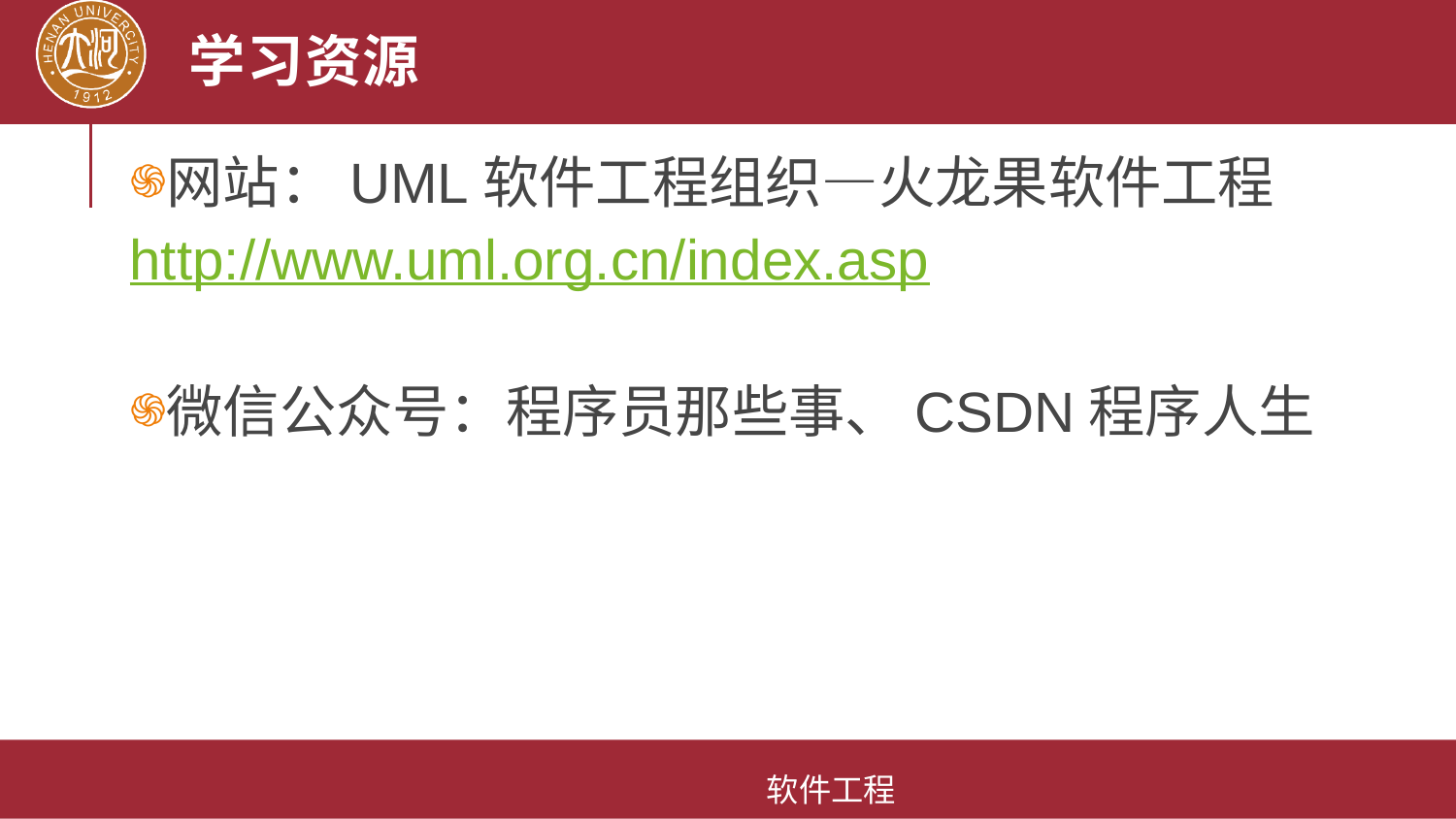

# 学习资源
网站：UML软件工程组织—火龙果软件工程
http://www.uml.org.cn/index.asp

微信公众号：程序员那些事、CSDN程序人生

软件工程
30